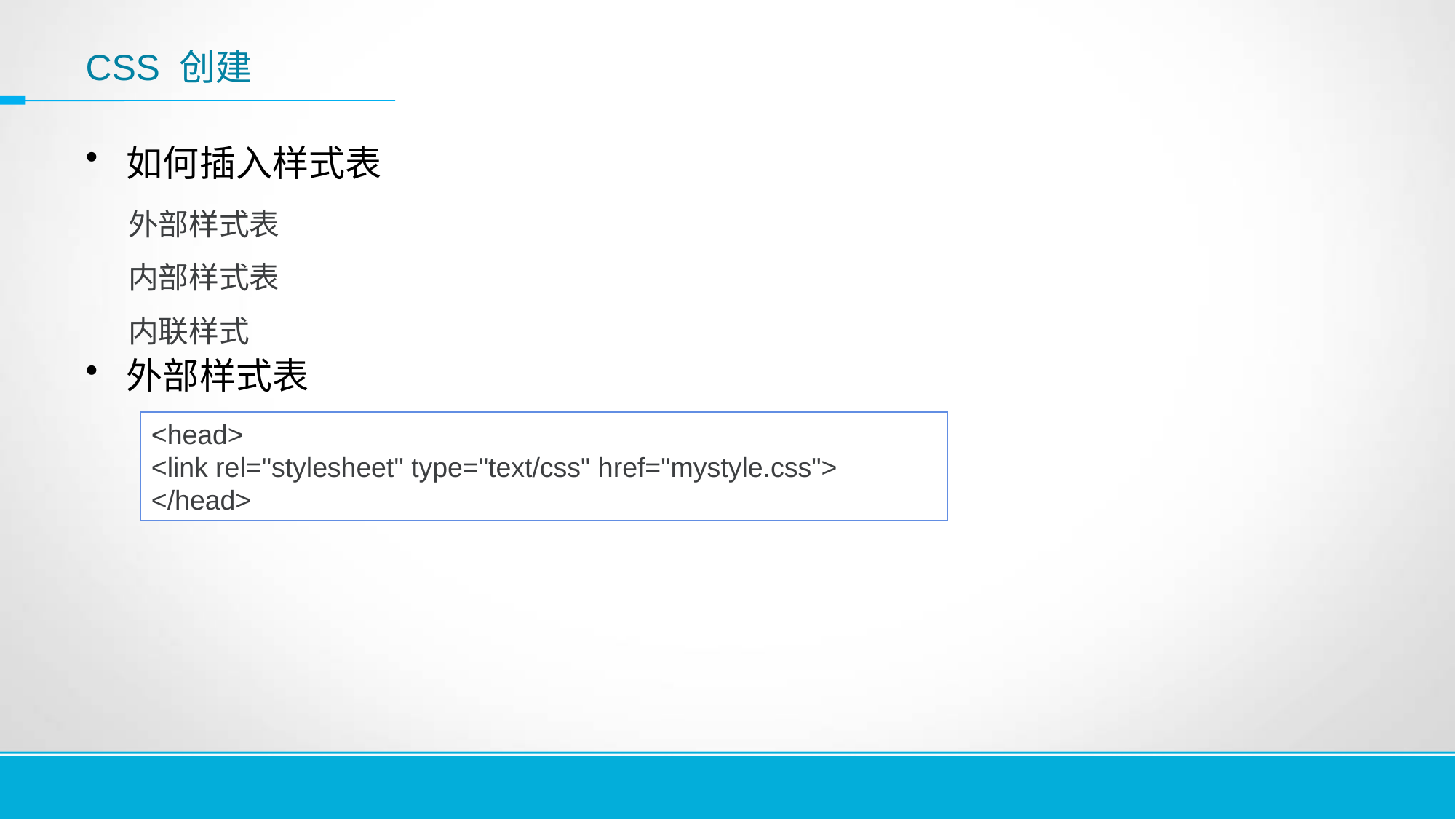

# CSS 创建
如何插入样式表
外部样式表
内部样式表
内联样式
外部样式表

<head>
<link rel="stylesheet" type="text/css" href="mystyle.css">
</head>